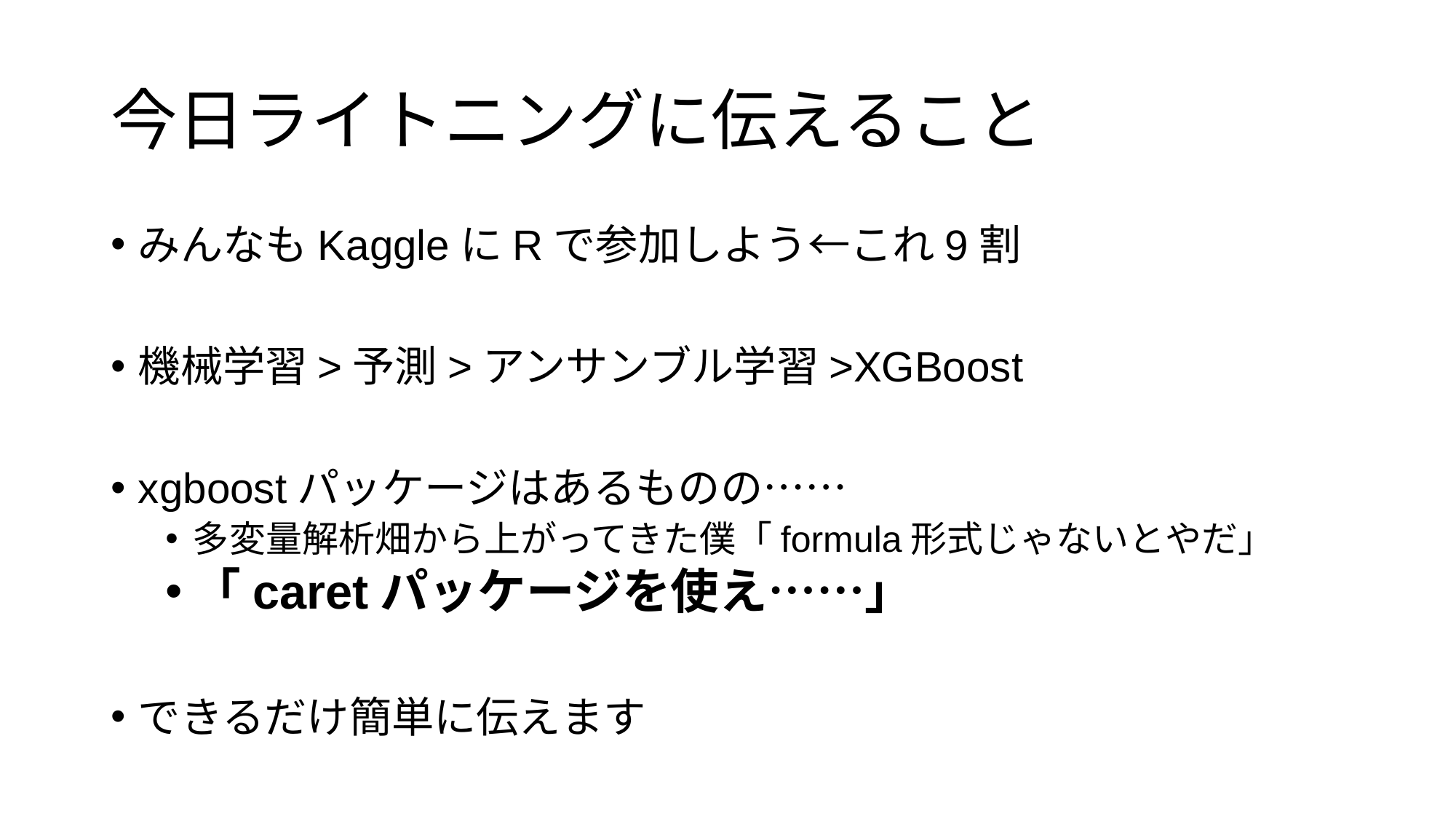

# 今日ライトニングに伝えること
みんなもKaggleにRで参加しよう←これ9割

機械学習>予測>アンサンブル学習>XGBoost

xgboostパッケージはあるものの……
多変量解析畑から上がってきた僕「formula形式じゃないとやだ」
「caretパッケージを使え……」

できるだけ簡単に伝えます